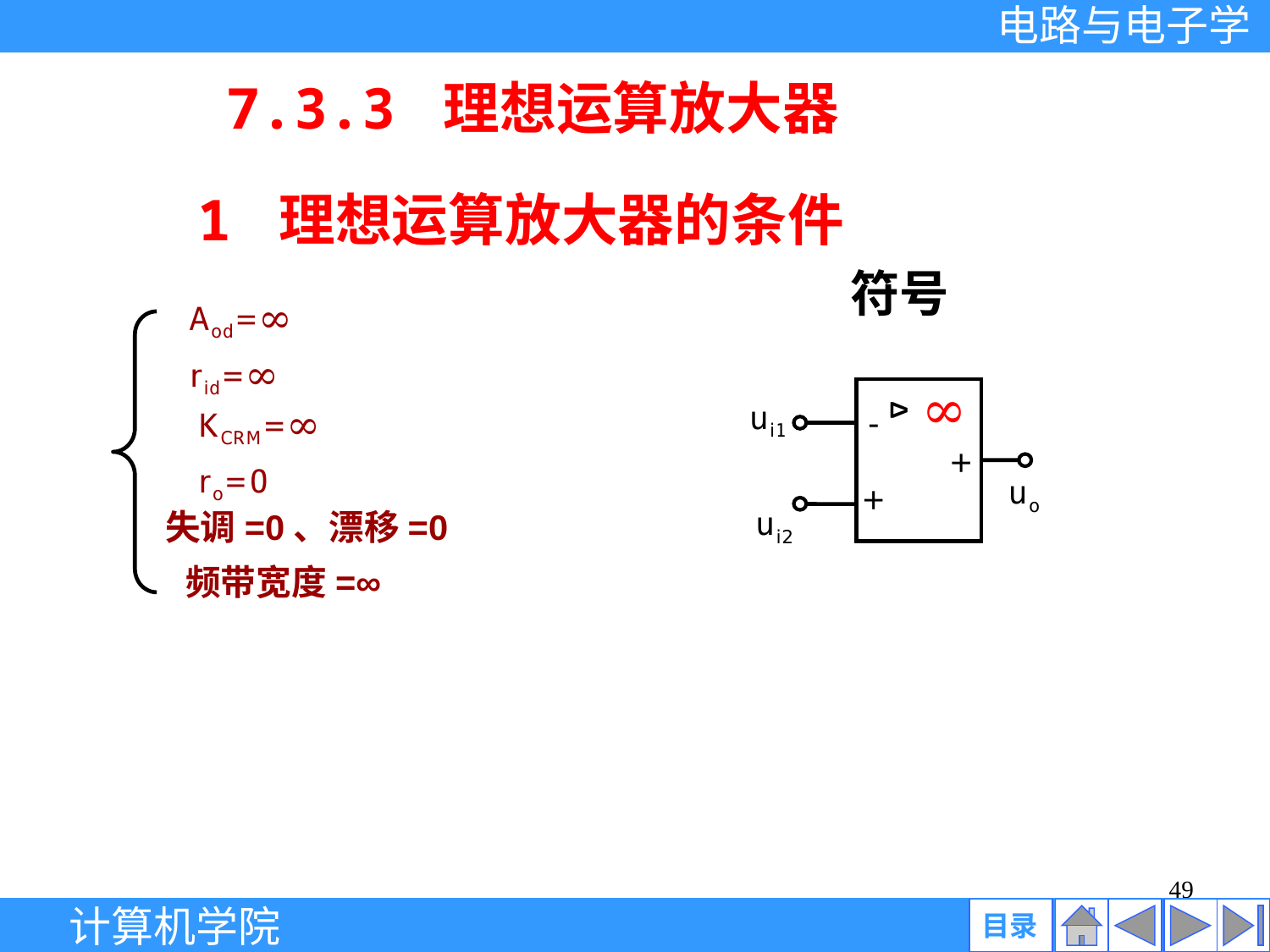

7.3.3 理想运算放大器
1 理想运算放大器的条件

符号
Aod=∞

rid=∞
∞

ui1
-

+

uo
+
ui2

Δ
KCRM=∞
ro=0
失调=0、漂移=0
频带宽度=∞